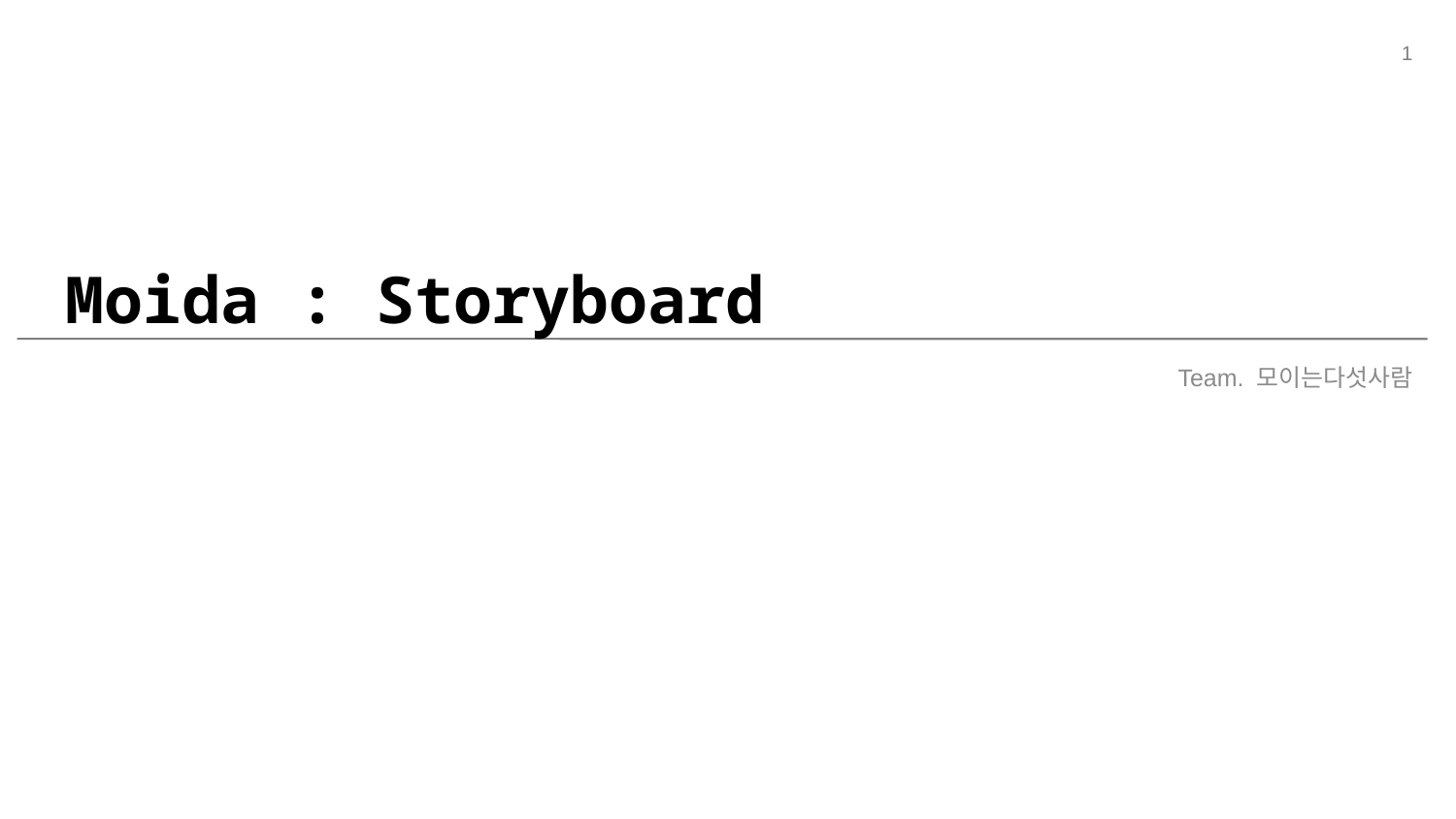

1
# Moida : Storyboard
 Team. 모이는다섯사람